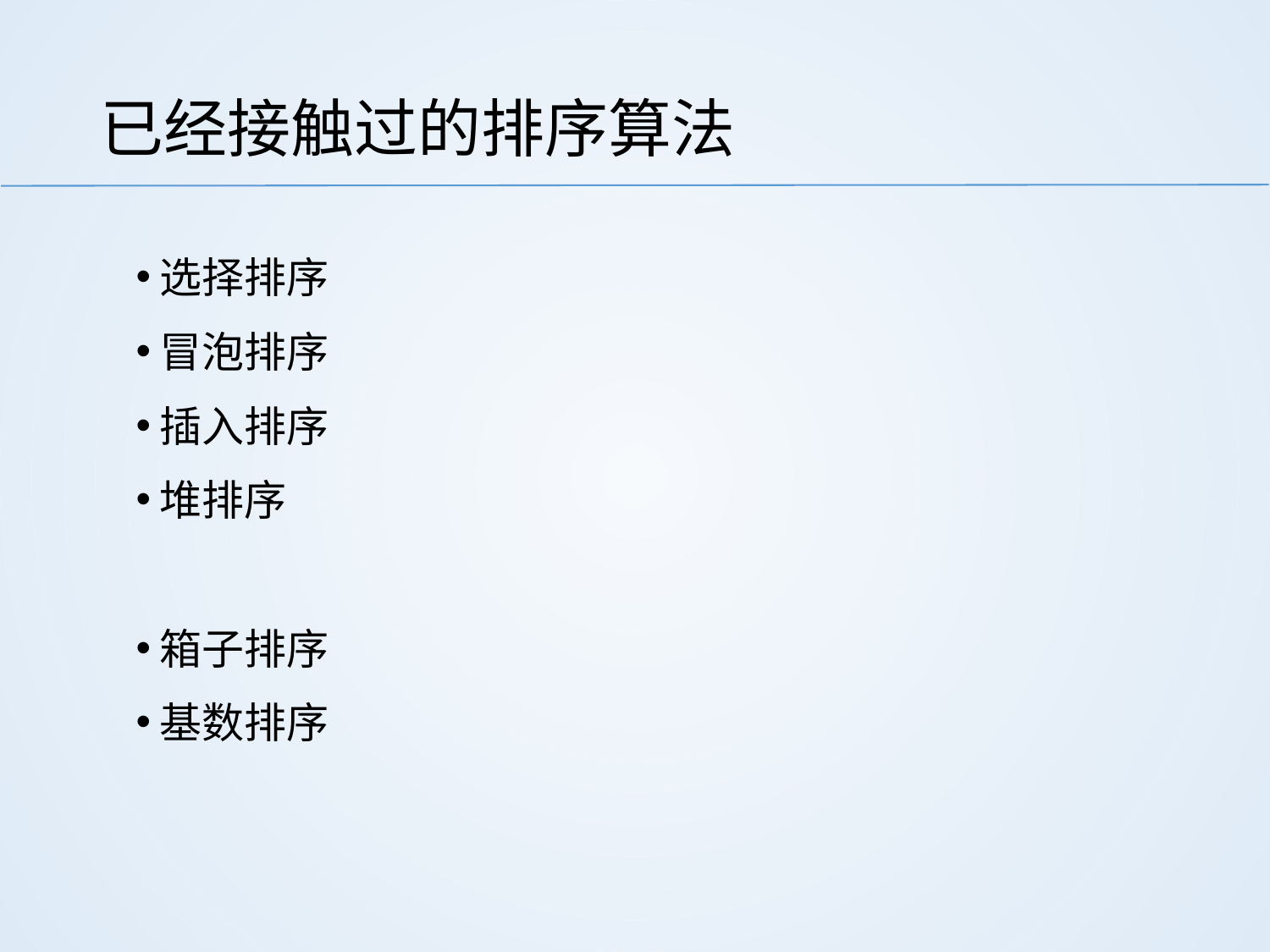

# 已经接触过的排序算法
选择排序
冒泡排序
插入排序
堆排序

箱子排序
基数排序